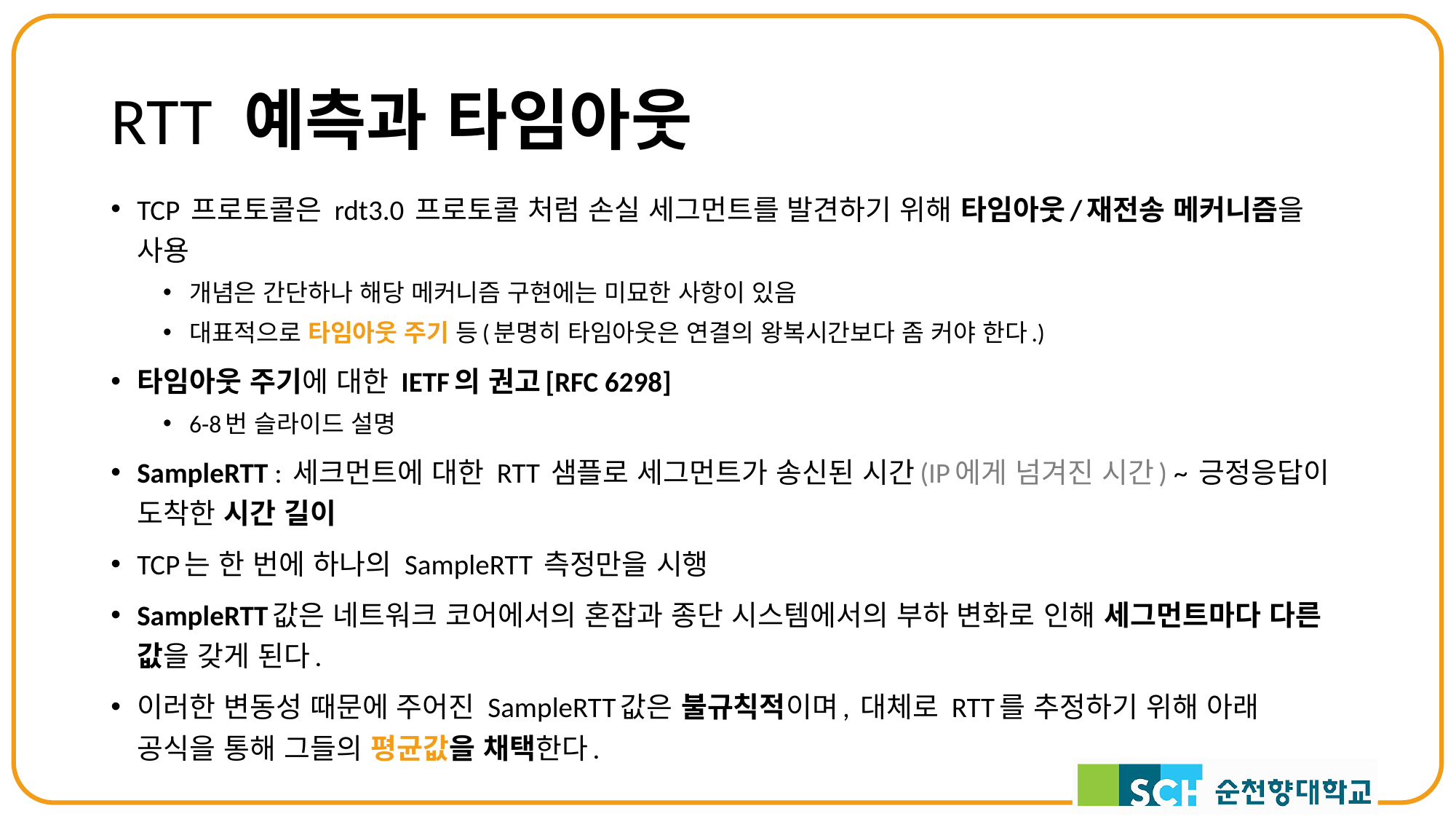

# RTT 예측과 타임아웃
TCP 프로토콜은 rdt3.0 프로토콜 처럼 손실 세그먼트를 발견하기 위해 타임아웃/재전송 메커니즘을 사용
개념은 간단하나 해당 메커니즘 구현에는 미묘한 사항이 있음
대표적으로 타임아웃 주기 등(분명히 타임아웃은 연결의 왕복시간보다 좀 커야 한다.)
타임아웃 주기에 대한 IETF의 권고[RFC 6298]
6-8번 슬라이드 설명
SampleRTT : 세크먼트에 대한 RTT 샘플로 세그먼트가 송신된 시간(IP에게 넘겨진 시간) ~ 긍정응답이 도착한 시간 길이
TCP는 한 번에 하나의 SampleRTT 측정만을 시행
SampleRTT값은 네트워크 코어에서의 혼잡과 종단 시스템에서의 부하 변화로 인해 세그먼트마다 다른 값을 갖게 된다.
이러한 변동성 때문에 주어진 SampleRTT값은 불규칙적이며, 대체로 RTT를 추정하기 위해 아래 공식을 통해 그들의 평균값을 채택한다.